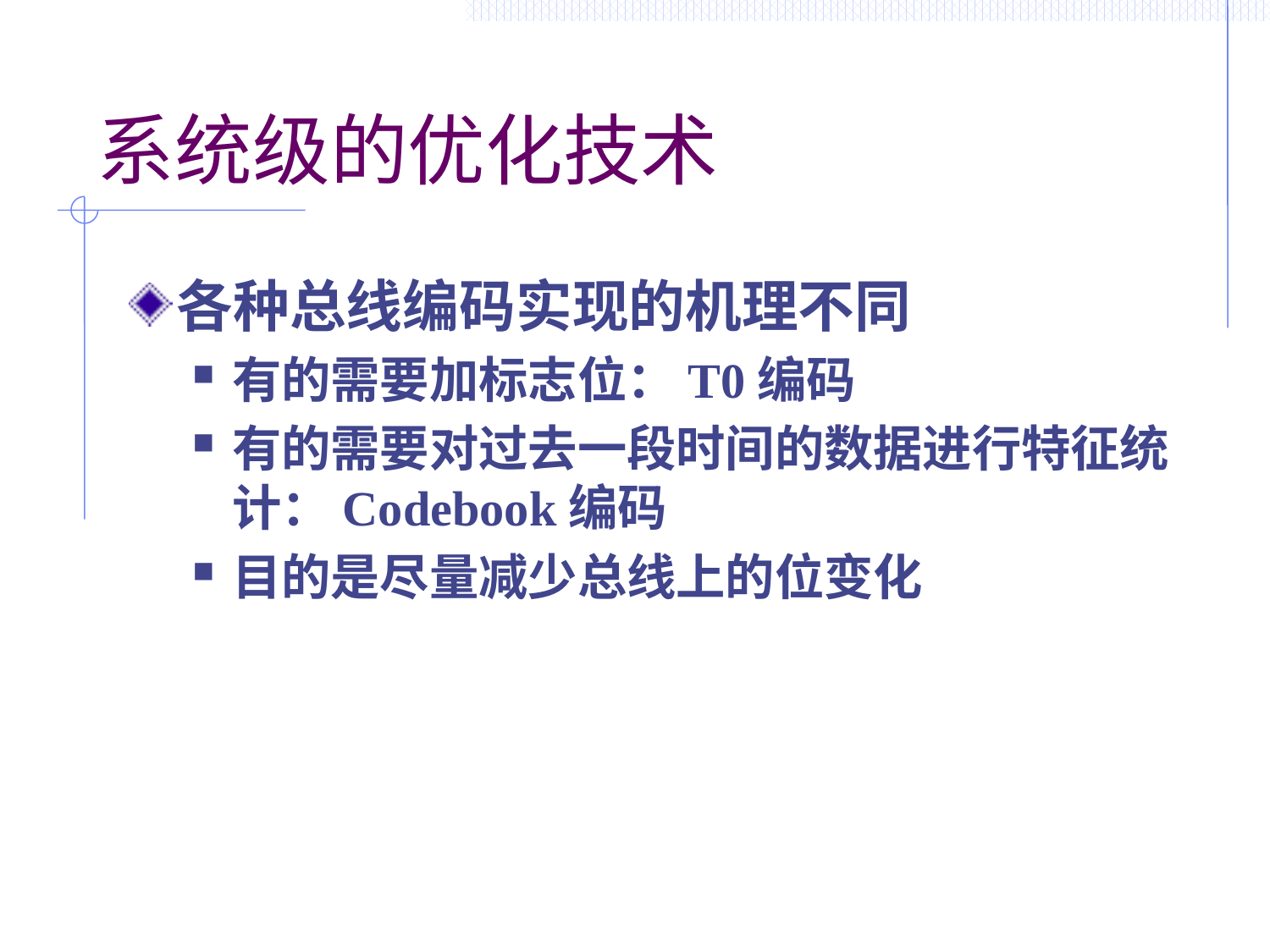

# 系统级的优化技术
各种总线编码实现的机理不同
有的需要加标志位：T0编码
有的需要对过去一段时间的数据进行特征统计：Codebook编码
目的是尽量减少总线上的位变化